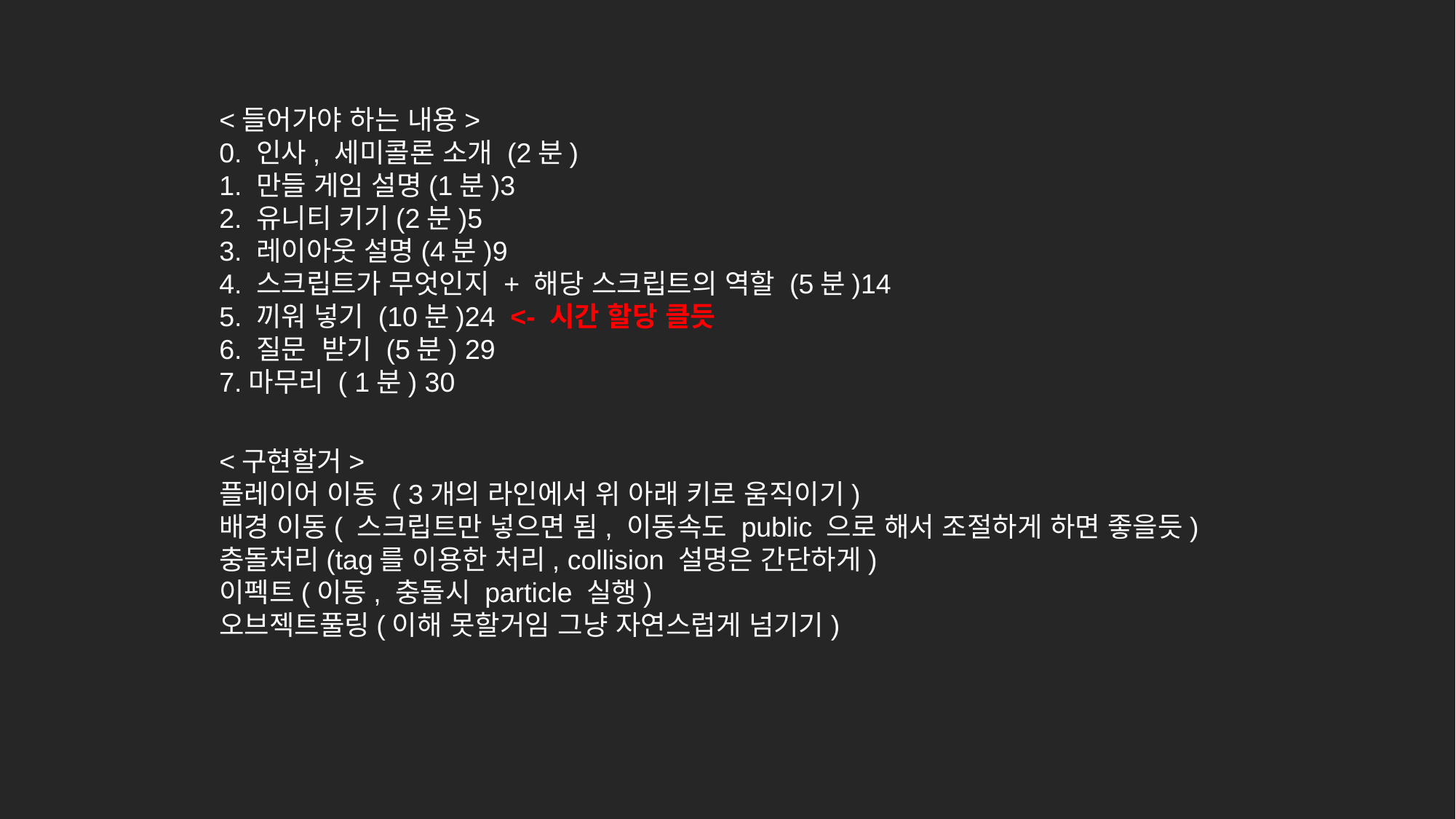

<들어가야 하는 내용>
0. 인사, 세미콜론 소개 (2분)
1. 만들 게임 설명(1분)3
2. 유니티 키기(2분)5
3. 레이아웃 설명(4분)9
4. 스크립트가 무엇인지 + 해당 스크립트의 역할 (5분)14
5. 끼워 넣기 (10분)24  <- 시간 할당 클듯
6. 질문  받기 (5분) 29
7.마무리 ( 1분) 30

<구현할거>
플레이어 이동 ( 3개의 라인에서 위 아래 키로 움직이기)
배경 이동( 스크립트만 넣으면 됨, 이동속도 public 으로 해서 조절하게 하면 좋을듯)
충돌처리(tag를 이용한 처리, collision 설명은 간단하게)
이펙트(이동, 충돌시 particle 실행)
오브젝트풀링(이해 못할거임 그냥 자연스럽게 넘기기)